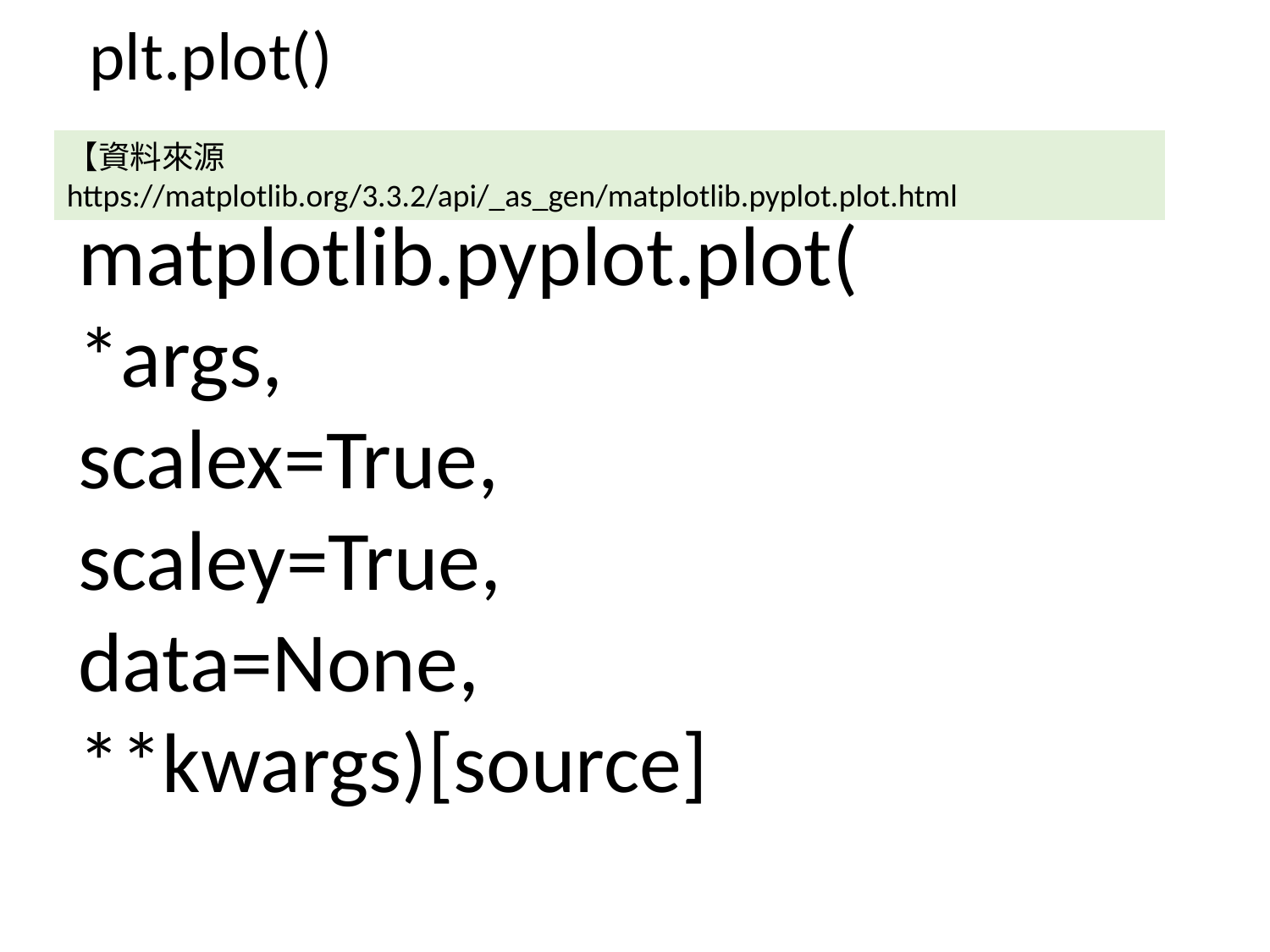

# plt.plot()
【資料來源    https://matplotlib.org/3.3.2/api/_as_gen/matplotlib.pyplot.plot.html
matplotlib.pyplot.plot(
*args,
scalex=True,
scaley=True,
data=None,
**kwargs)[source]